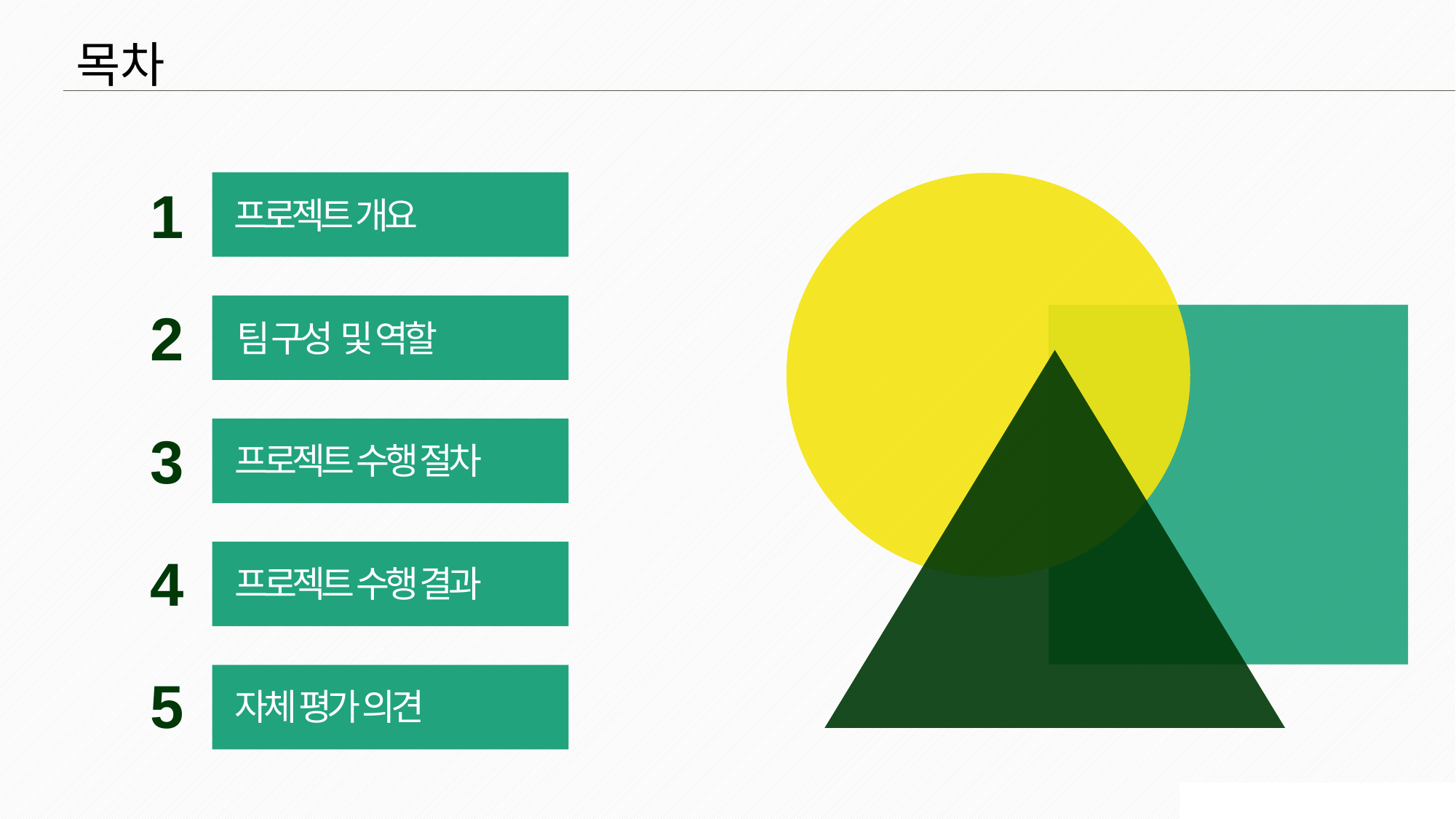

목차
1

프로젝트 개요
2

팀 구성  및 역할

3

프로젝트 수행 절차
4

프로젝트 수행 결과
5

자체 평가 의견